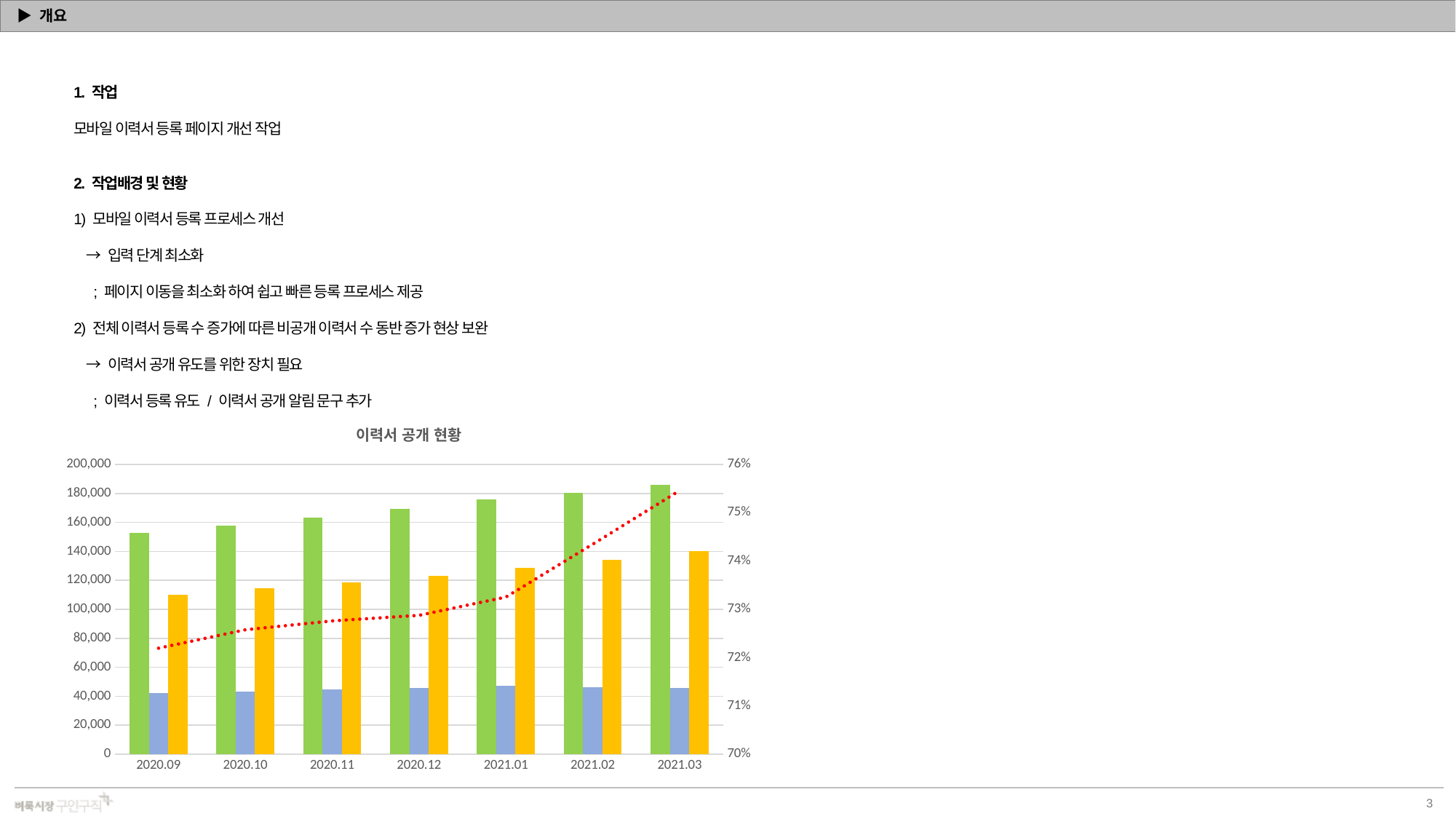

# ▶ 개요
1. 작업
모바일 이력서 등록 페이지 개선 작업

2. 작업배경 및 현황
1) 모바일 이력서 등록 프로세스 개선
    → 입력 단계 최소화
      ; 페이지 이동을 최소화 하여 쉽고 빠른 등록 프로세스 제공
2) 전체 이력서 등록 수 증가에 따른 비공개 이력서 수 동반 증가 현상 보완
    → 이력서 공개 유도를 위한 장치 필요
      ; 이력서 등록 유도 / 이력서 공개 알림 문구 추가

### Chart: 이력서 공개 현황

| Category | 총이력서 수 | 공개 | 비공개 | 비공개 비중 |
|---|---|---|---|---|
| 2020.09 | 152585.0 | 42427.0 | 110158.0 | 0.7219451453288331 |
| 2020.10 | 157716.0 | 43252.0 | 114464.0 | 0.7257602272439068 |
| 2020.11 | 163216.0 | 44460.0 | 118756.0 | 0.7276002352710519 |
| 2020.12 | 169239.0 | 45906.0 | 123333.0 | 0.7287504653182777 |
| 2021.01 | 175640.0 | 46978.0 | 128662.0 | 0.7325324527442496 |
| 2021.02 | 180358.0 | 46265.0 | 134093.0 | 0.7434824072123222 |
| 2021.03 | 186053.0 | 45661.0 | 140392.0 | 0.7545806839986455 |